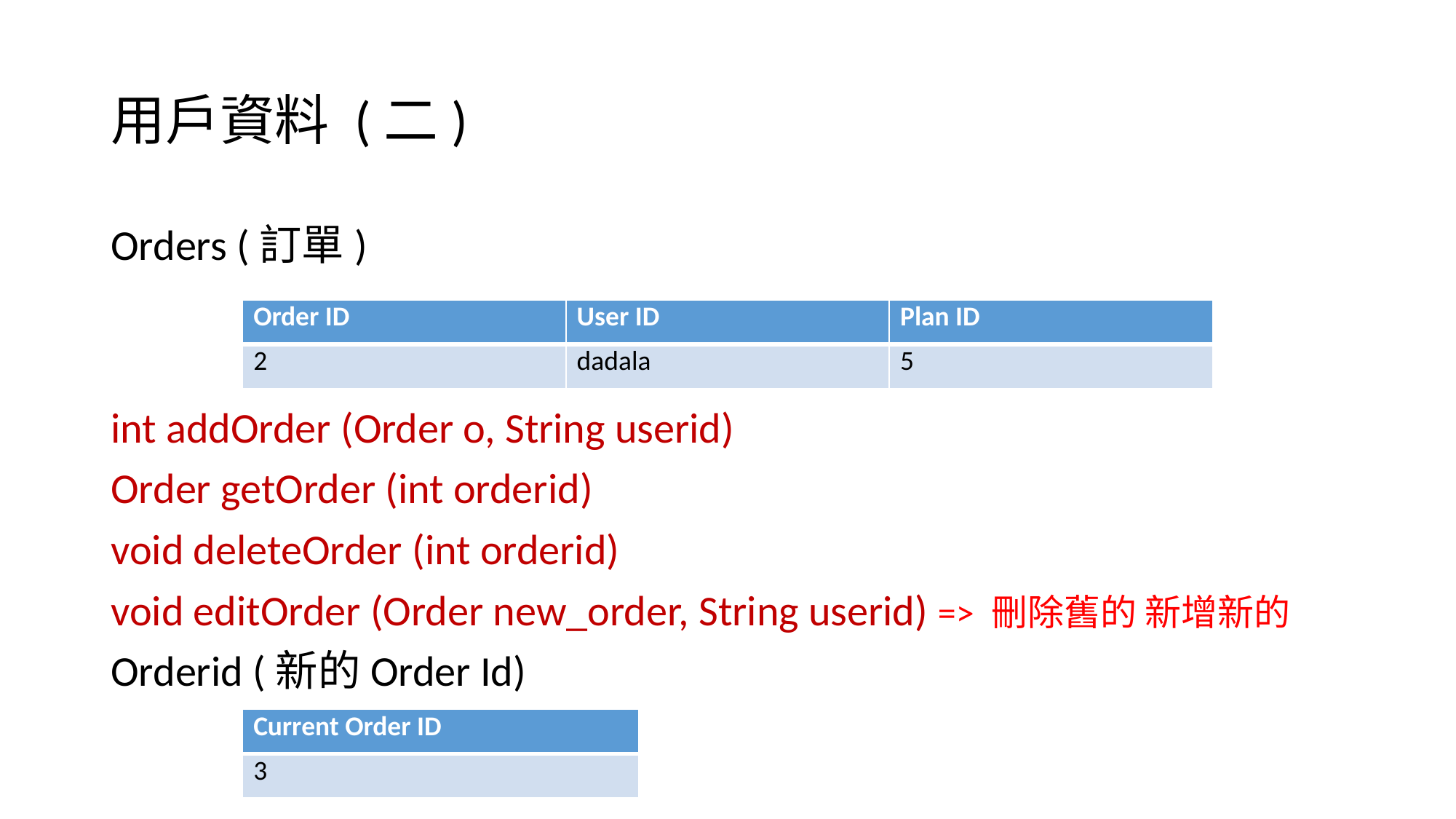

# 用戶資料 (二)
Orders (訂單)

int addOrder (Order o, String userid)
Order getOrder (int orderid)
void deleteOrder (int orderid)
void editOrder (Order new_order, String userid) => 刪除舊的 新增新的
Orderid (新的Order Id)

| Order ID | User ID | Plan ID |
| --- | --- | --- |
| 2 | dadala | 5 |
| Current Order ID |
| --- |
| 3 |